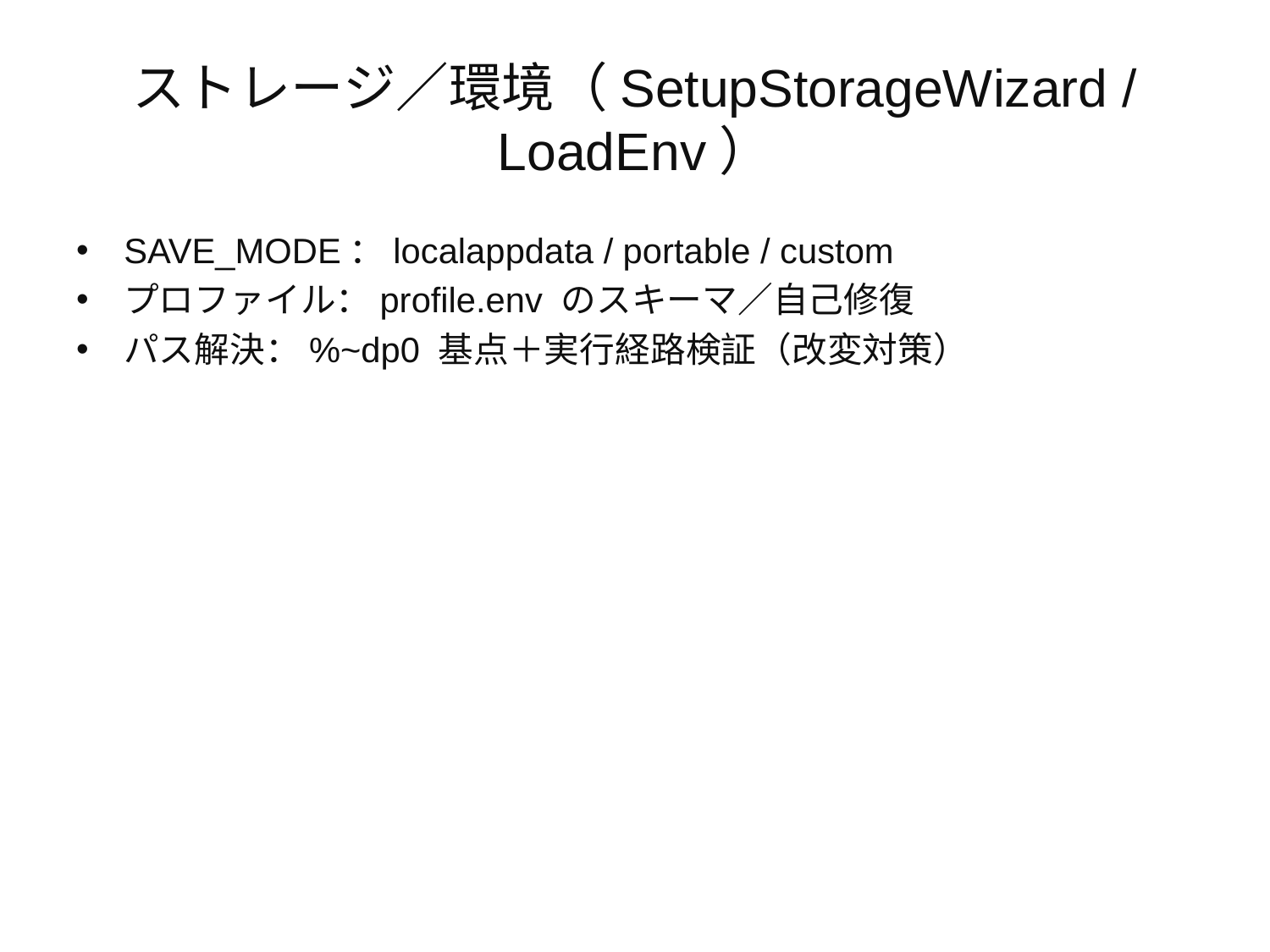

# ストレージ／環境（SetupStorageWizard / LoadEnv）
SAVE_MODE：localappdata / portable / custom
プロファイル：profile.env のスキーマ／自己修復
パス解決：%~dp0 基点＋実行経路検証（改変対策）